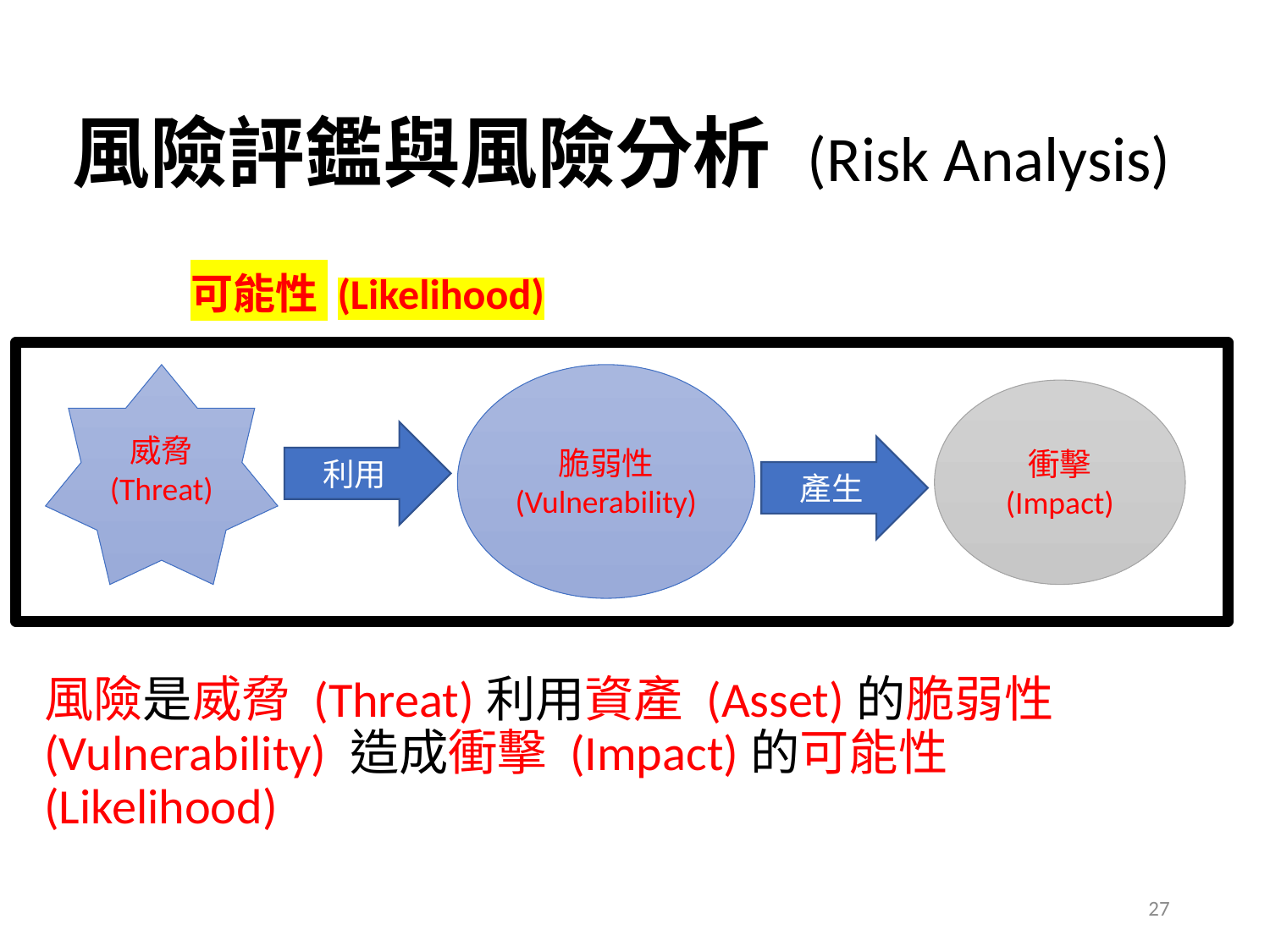

風險評鑑與風險分析 (Risk Analysis)
可能性 (Likelihood)

威脅 (Threat)
脆弱性 (Vulnerability)
衝擊 (Impact)
利用
產生
風險是威脅 (Threat)利用資產 (Asset)的脆弱性 (Vulnerability) 造成衝擊 (Impact)的可能性 (Likelihood)

27